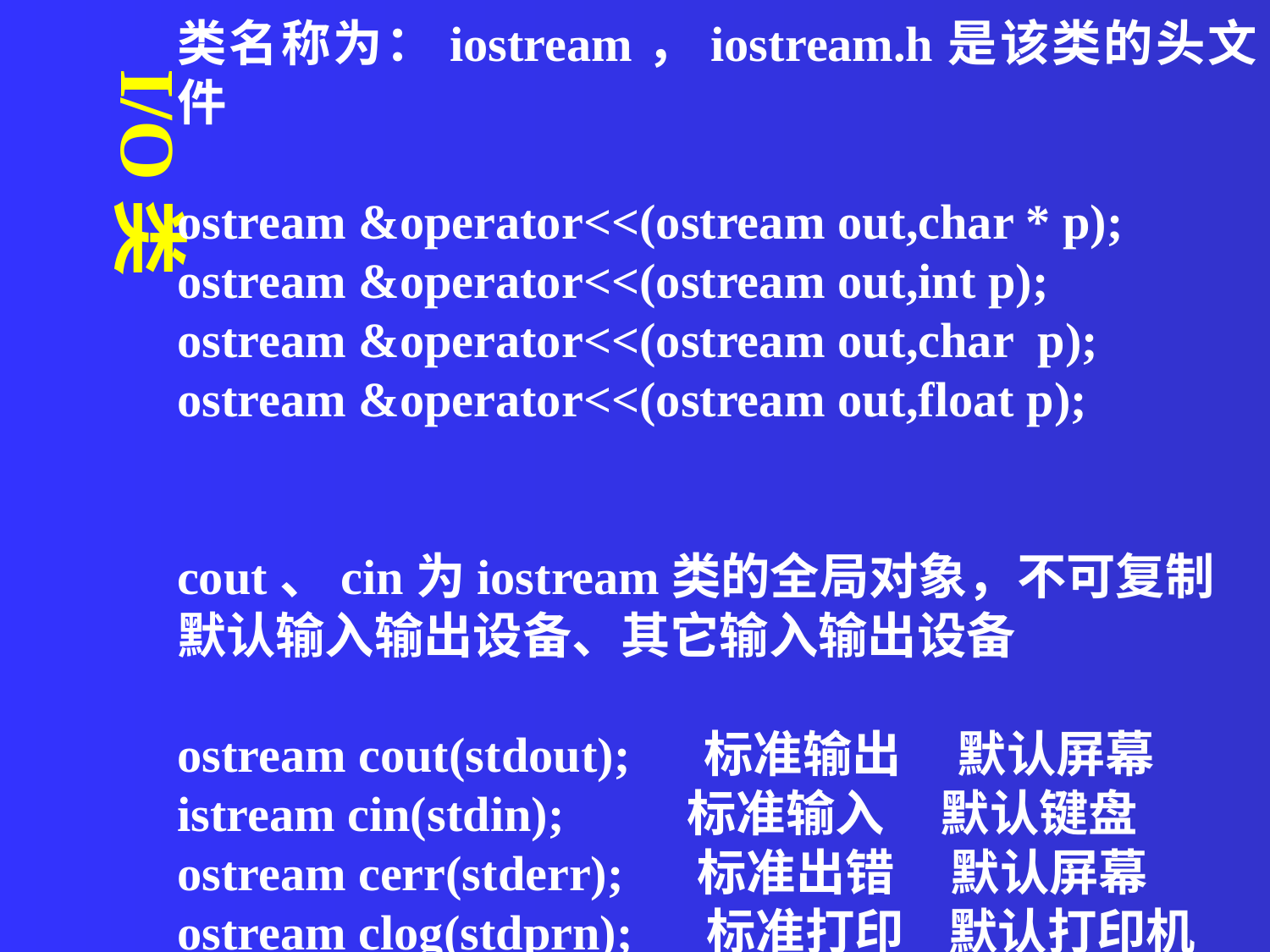

类名称为：iostream，iostream.h是该类的头文件

ostream &operator<<(ostream out,char * p);
ostream &operator<<(ostream out,int p);
ostream &operator<<(ostream out,char  p);
ostream &operator<<(ostream out,float p);

cout、cin为iostream类的全局对象，不可复制
默认输入输出设备、其它输入输出设备

ostream cout(stdout);     标准输出     默认屏幕
istream cin(stdin);         标准输入     默认键盘
ostream cerr(stderr);     标准出错     默认屏幕
ostream clog(stdprn);     标准打印    默认打印机
I/O类